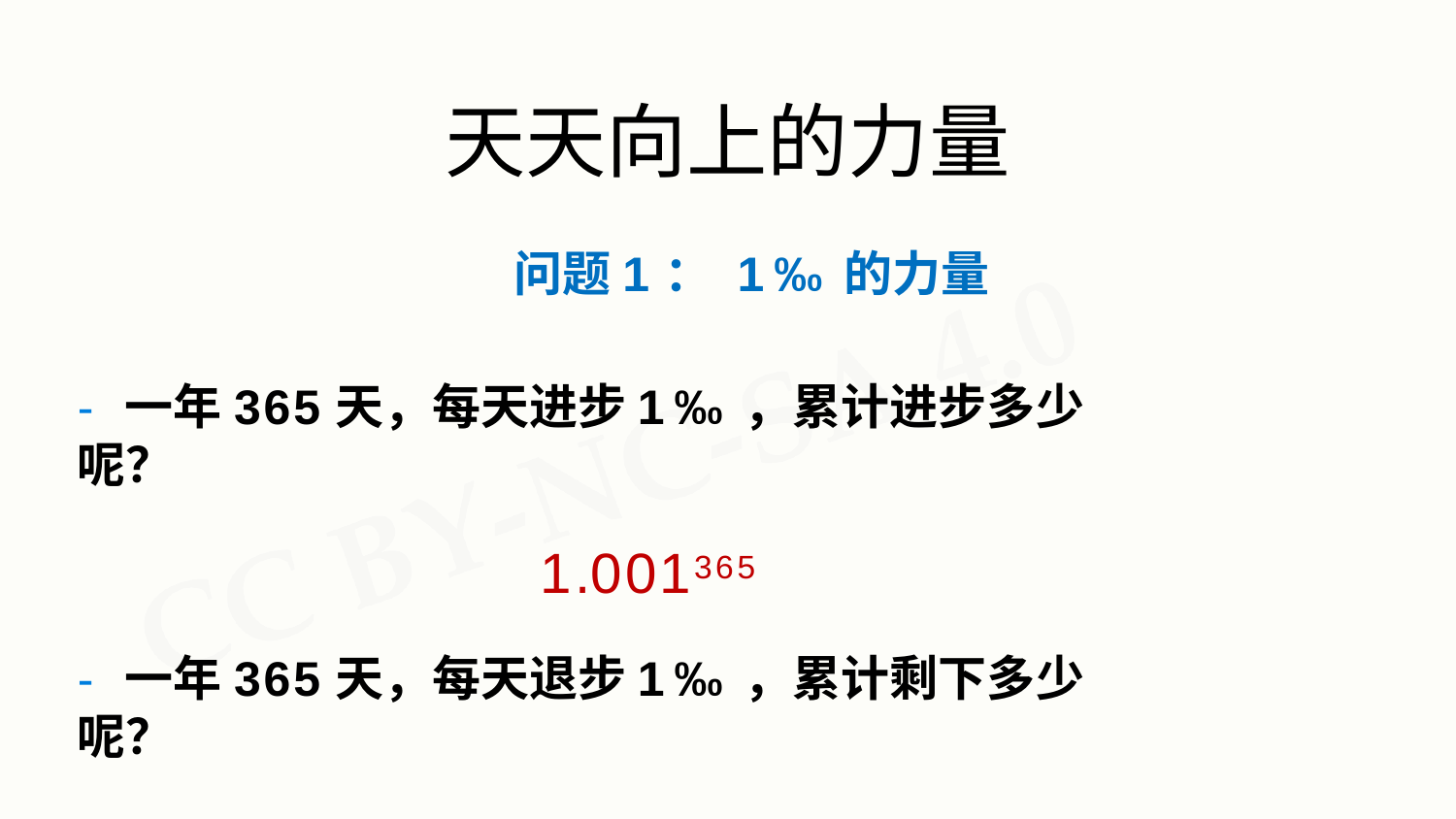

# 天天向上的力量
问题1： 1‰的力量

- 一年365天，每天进步1‰，累计进步多少呢？
1.001365
- 一年365天，每天退步1‰，累计剩下多少呢？

0.999365